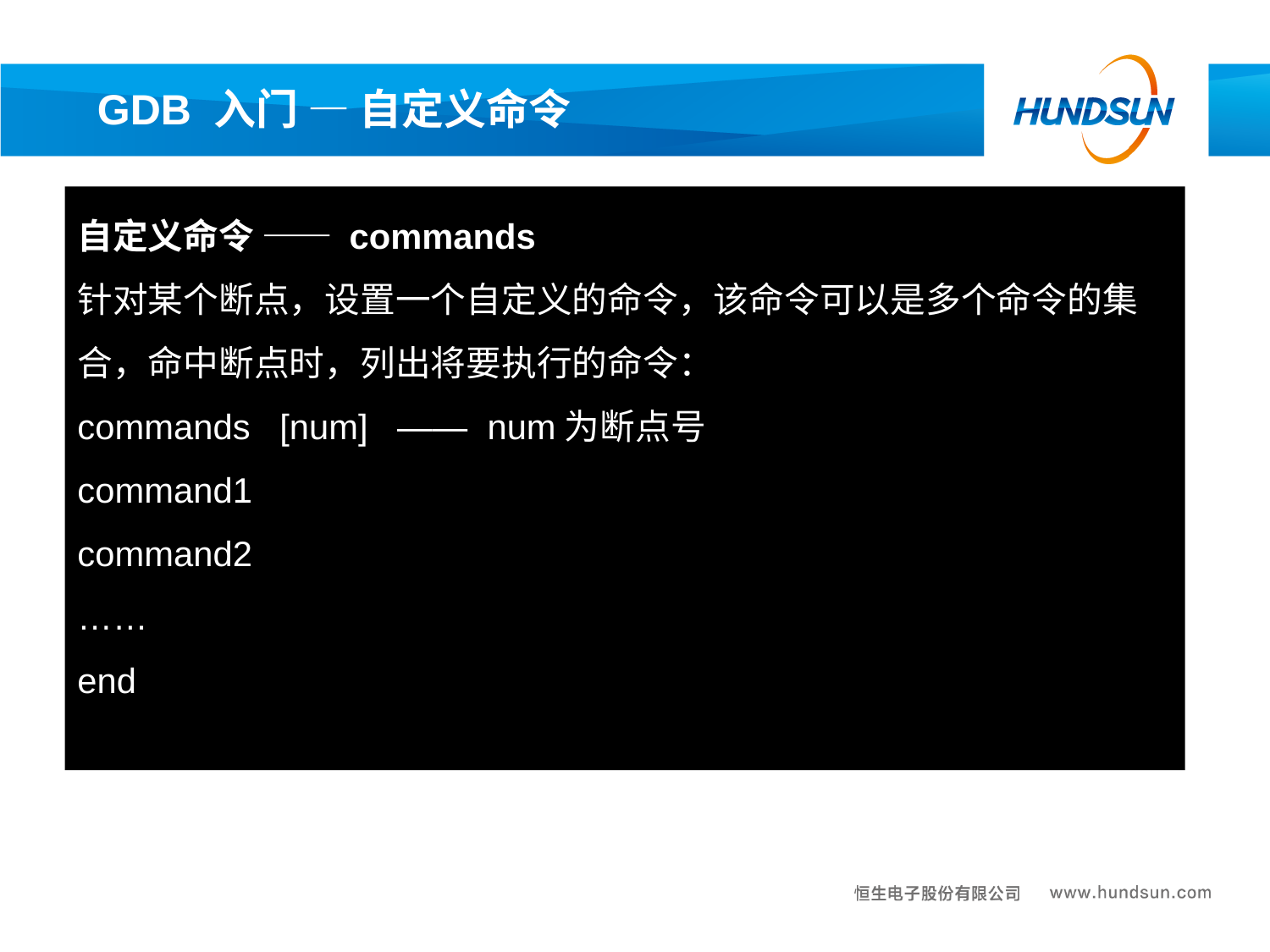

GDB 入门 — 自定义命令
自定义命令 —— commands
针对某个断点，设置一个自定义的命令，该命令可以是多个命令的集合，命中断点时，列出将要执行的命令：
commands   [num]   ——  num为断点号
command1
command2
……
end